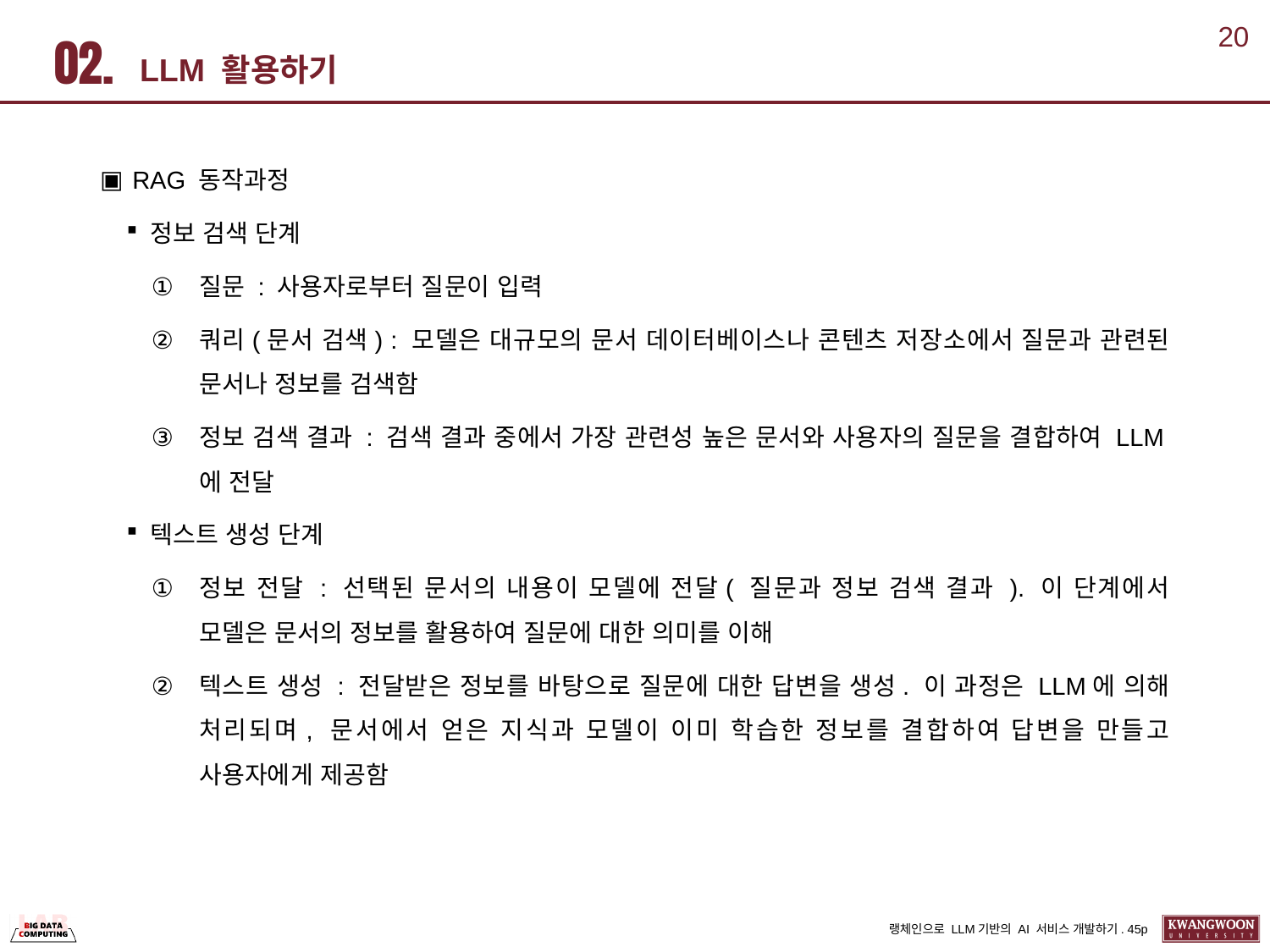

20
02.
# LLM 활용하기
 RAG 동작과정
정보 검색 단계
질문 : 사용자로부터 질문이 입력
쿼리(문서 검색) : 모델은 대규모의 문서 데이터베이스나 콘텐츠 저장소에서 질문과 관련된 문서나 정보를 검색함
정보 검색 결과 : 검색 결과 중에서 가장 관련성 높은 문서와 사용자의 질문을 결합하여 LLM에 전달
텍스트 생성 단계
정보 전달 : 선택된 문서의 내용이 모델에 전달( 질문과 정보 검색 결과 ). 이 단계에서 모델은 문서의 정보를 활용하여 질문에 대한 의미를 이해
텍스트 생성 : 전달받은 정보를 바탕으로 질문에 대한 답변을 생성. 이 과정은 LLM에 의해 처리되며, 문서에서 얻은 지식과 모델이 이미 학습한 정보를 결합하여 답변을 만들고 사용자에게 제공함
랭체인으로 LLM기반의 AI 서비스 개발하기. 45p